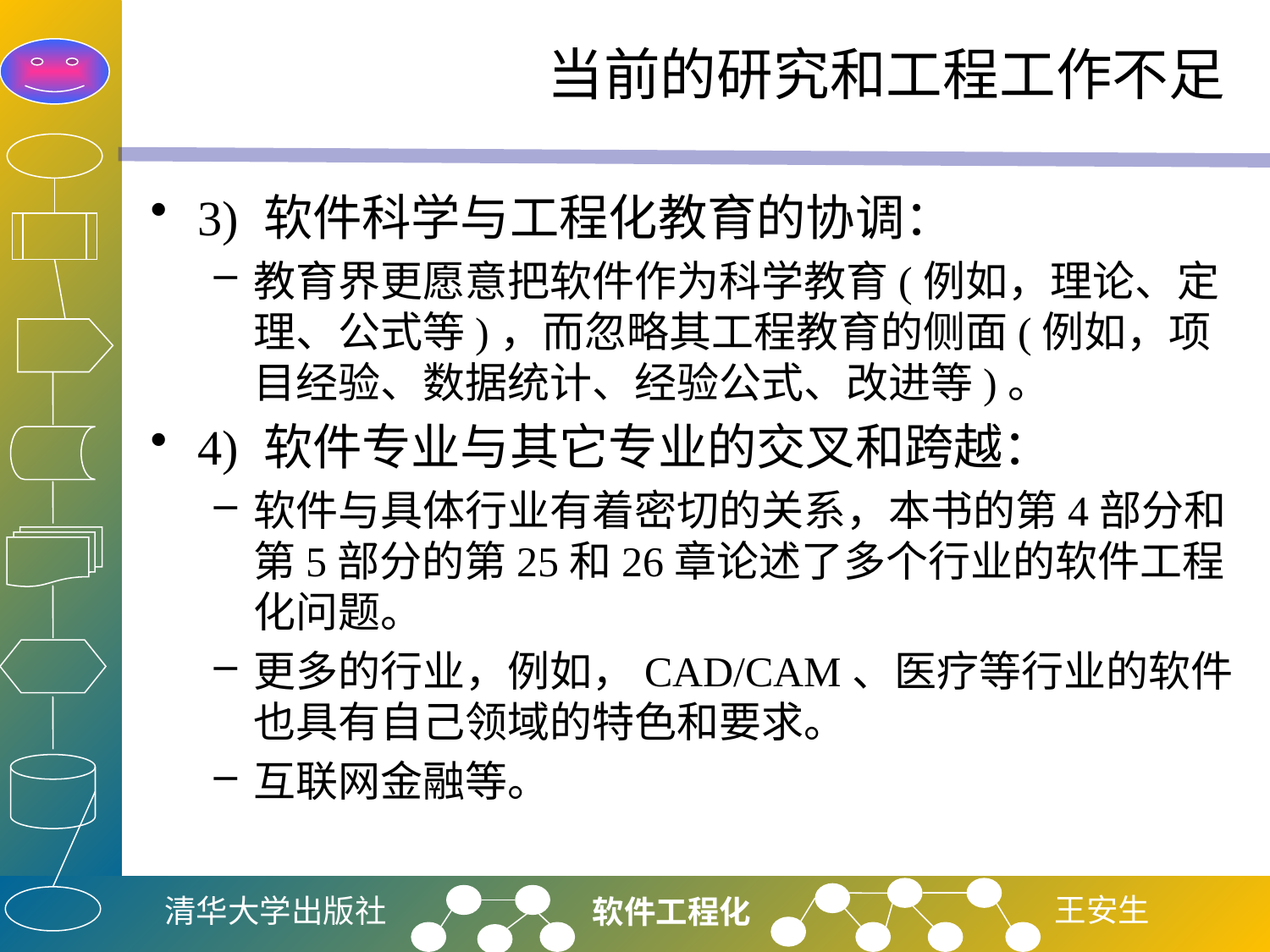

# 当前的研究和工程工作不足
3) 软件科学与工程化教育的协调：
教育界更愿意把软件作为科学教育(例如，理论、定理、公式等)，而忽略其工程教育的侧面(例如，项目经验、数据统计、经验公式、改进等)。
4) 软件专业与其它专业的交叉和跨越：
软件与具体行业有着密切的关系，本书的第4部分和第5部分的第25和26章论述了多个行业的软件工程化问题。
更多的行业，例如，CAD/CAM、医疗等行业的软件也具有自己领域的特色和要求。
互联网金融等。